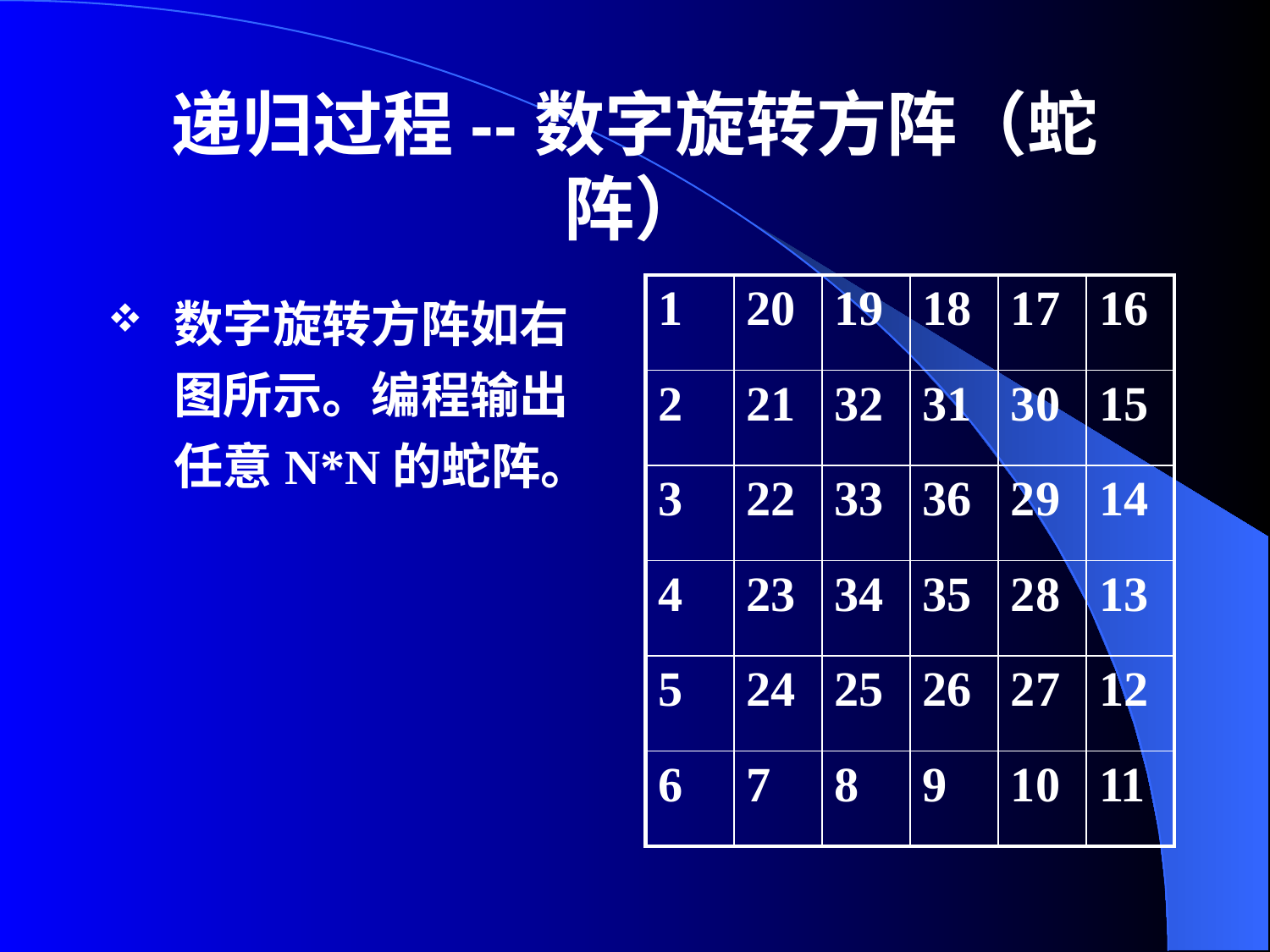

# 递归过程--数字旋转方阵（蛇阵）
数字旋转方阵如右图所示。编程输出任意N*N的蛇阵。
| 1 | 20 | 19 | 18 | 17 | 16 |
| --- | --- | --- | --- | --- | --- |
| 2 | 21 | 32 | 31 | 30 | 15 |
| 3 | 22 | 33 | 36 | 29 | 14 |
| 4 | 23 | 34 | 35 | 28 | 13 |
| 5 | 24 | 25 | 26 | 27 | 12 |
| 6 | 7 | 8 | 9 | 10 | 11 |